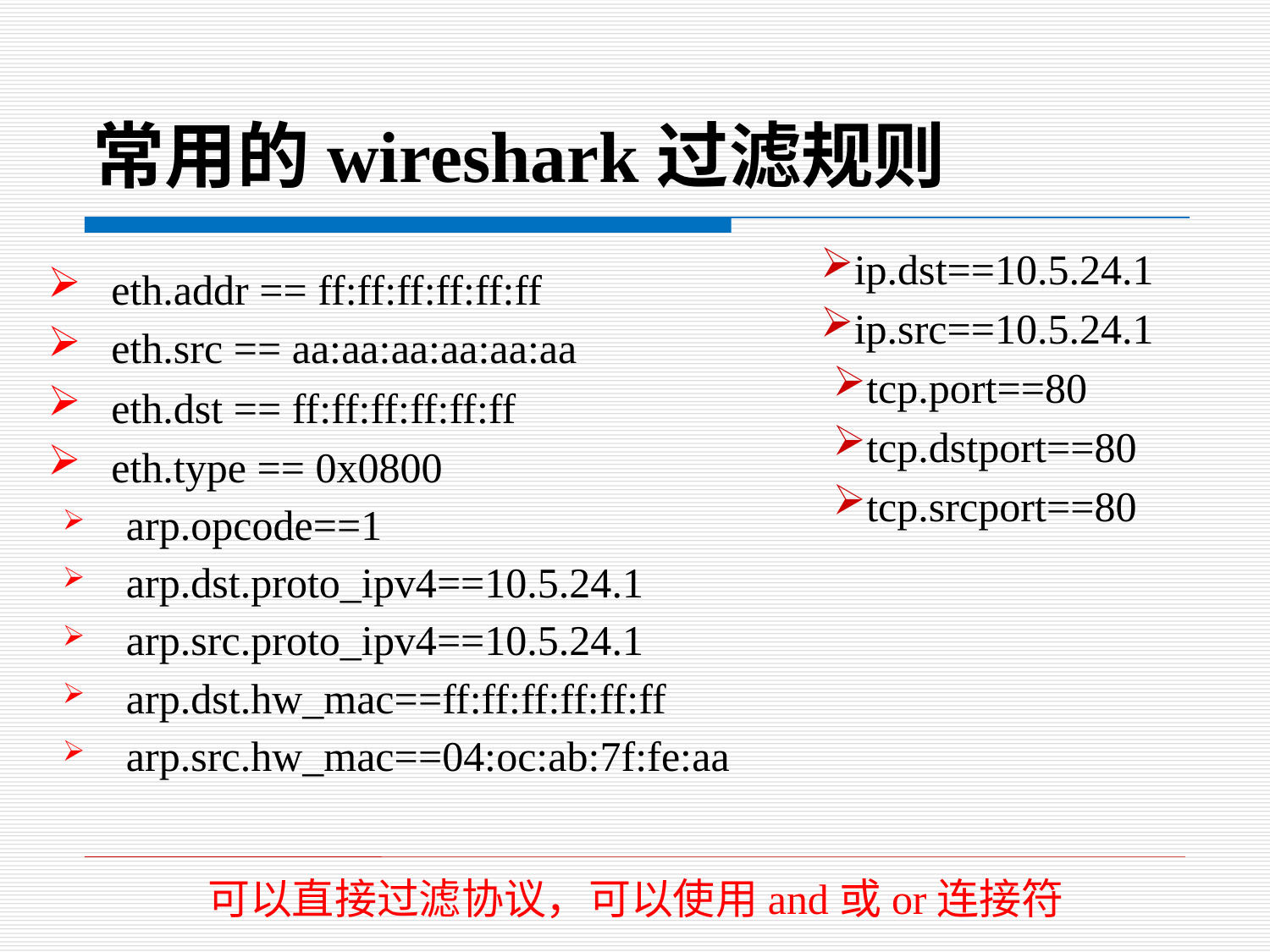

# 常用的wireshark过滤规则
ip.dst==10.5.24.1
ip.src==10.5.24.1
tcp.port==80
tcp.dstport==80
tcp.srcport==80
eth.addr == ff:ff:ff:ff:ff:ff
eth.src == aa:aa:aa:aa:aa:aa
eth.dst == ff:ff:ff:ff:ff:ff
eth.type == 0x0800
arp.opcode==1
arp.dst.proto_ipv4==10.5.24.1
arp.src.proto_ipv4==10.5.24.1
arp.dst.hw_mac==ff:ff:ff:ff:ff:ff
arp.src.hw_mac==04:oc:ab:7f:fe:aa

可以直接过滤协议，可以使用and或or连接符